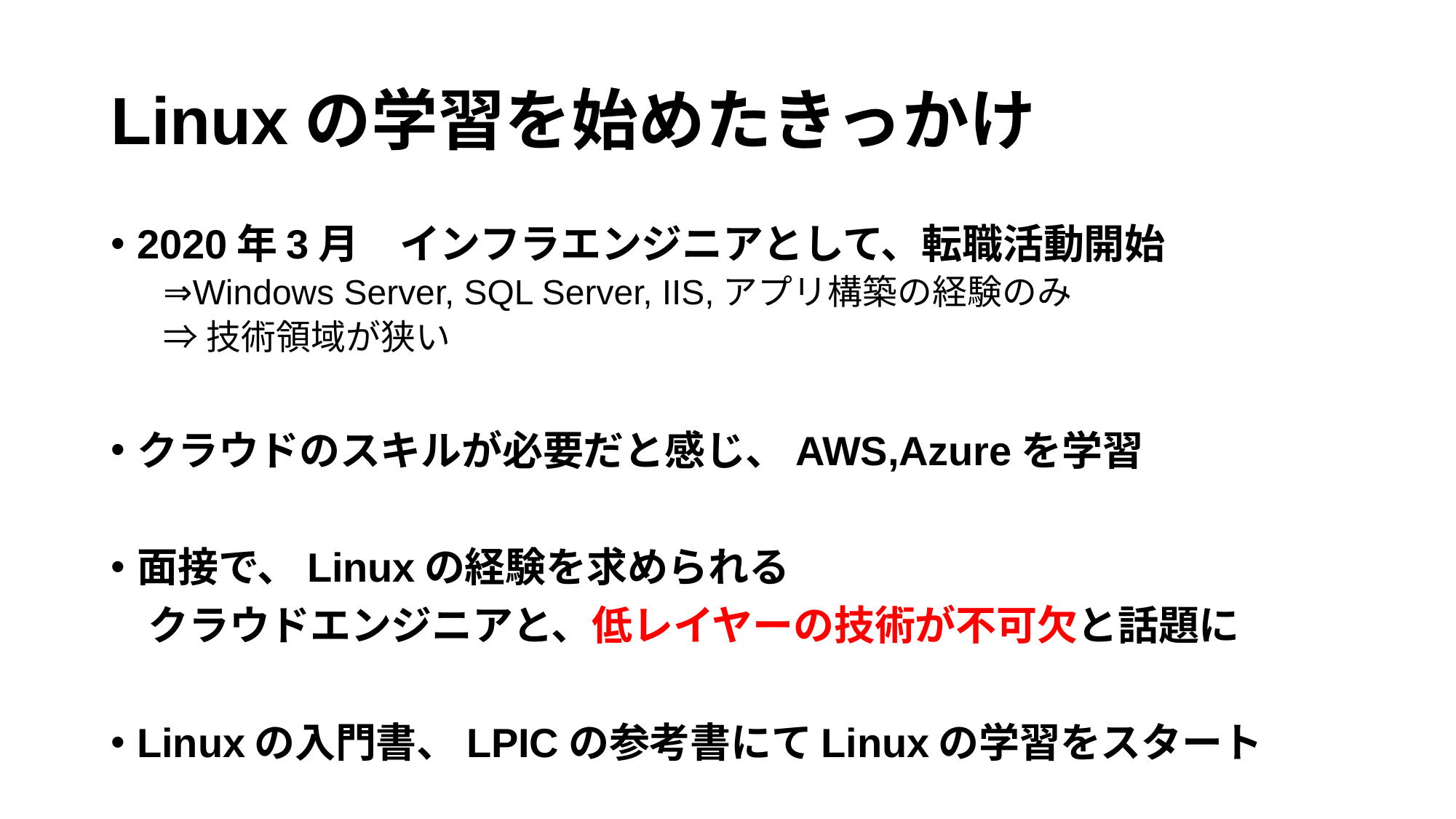

# Linuxの学習を始めたきっかけ
2020年3月　インフラエンジニアとして、転職活動開始
⇒Windows Server, SQL Server, IIS,アプリ構築の経験のみ
⇒技術領域が狭い

クラウドのスキルが必要だと感じ、AWS,Azureを学習

面接で、Linuxの経験を求められる
   クラウドエンジニアと、低レイヤーの技術が不可欠と話題に

Linuxの入門書、LPICの参考書にてLinuxの学習をスタート